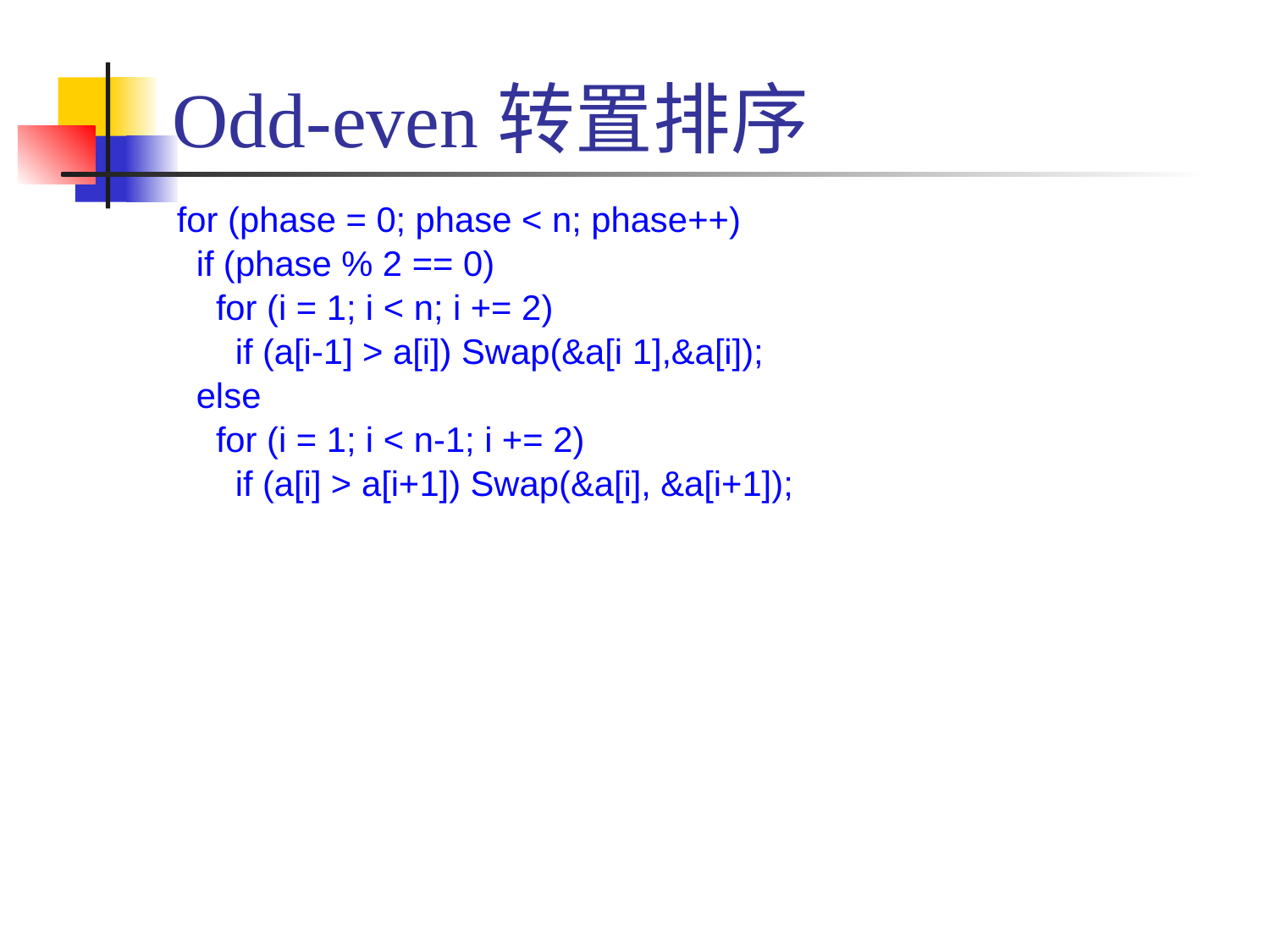

# Odd-even转置排序
for (phase = 0; phase < n; phase++)
  if (phase % 2 == 0)
    for (i = 1; i < n; i += 2)
      if (a[i-1] > a[i]) Swap(&a[i 1],&a[i]);
  else
    for (i = 1; i < n-1; i += 2)
      if (a[i] > a[i+1]) Swap(&a[i], &a[i+1]);